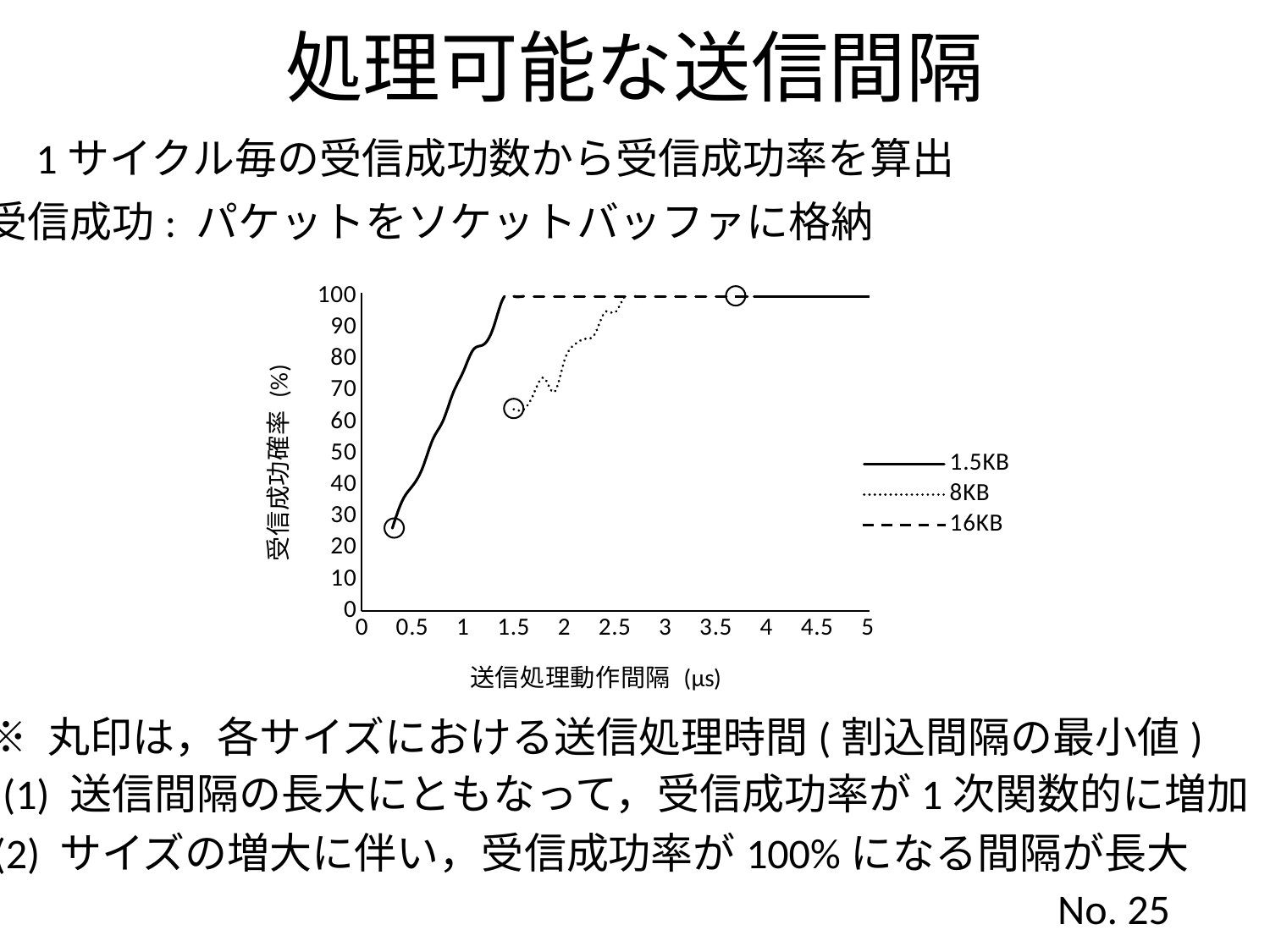

処理可能な送信間隔
1サイクル毎の受信成功数から受信成功率を算出
受信成功: パケットをソケットバッファに格納

### Chart

| Category |  |  |  |
|---|---|---|---|

※ 丸印は，各サイズにおける送信処理時間(割込間隔の最小値)
(1) 送信間隔の長大にともなって，受信成功率が1次関数的に増加
(2) サイズの増大に伴い，受信成功率が100%になる間隔が長大
No. 25